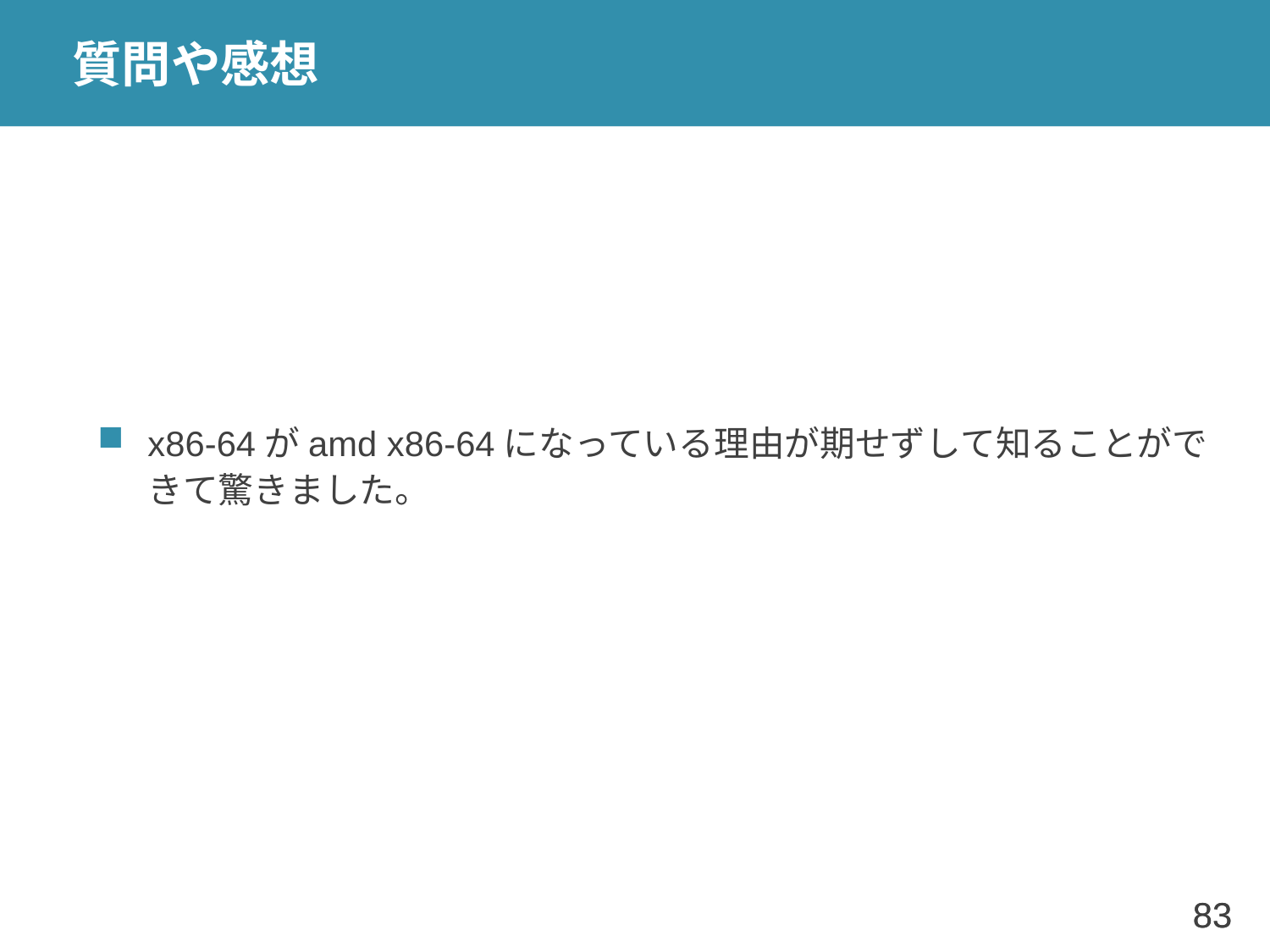

# 質問や感想
x86-64がamd x86-64になっている理由が期せずして知ることができて驚きました。